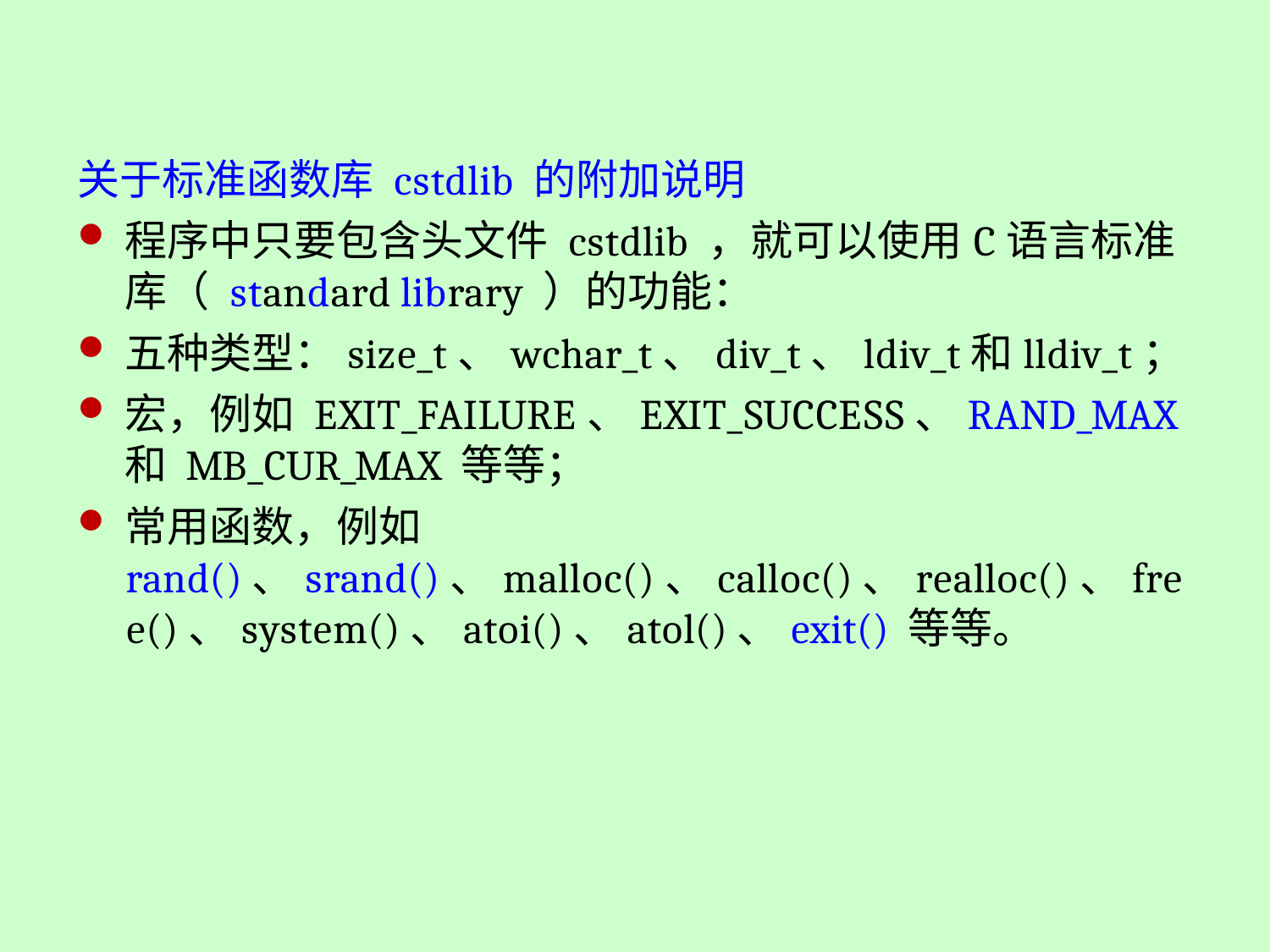

关于标准函数库 cstdlib 的附加说明
程序中只要包含头文件 cstdlib ，就可以使用C语言标准库（ standard library ）的功能：
五种类型：size_t、wchar_t、div_t、ldiv_t和lldiv_t；
宏，例如 EXIT_FAILURE、EXIT_SUCCESS、RAND_MAX 和 MB_CUR_MAX 等等；
常用函数，例如 rand()、srand()、malloc()、calloc()、realloc()、free()、system()、atoi()、atol()、exit() 等等。
54